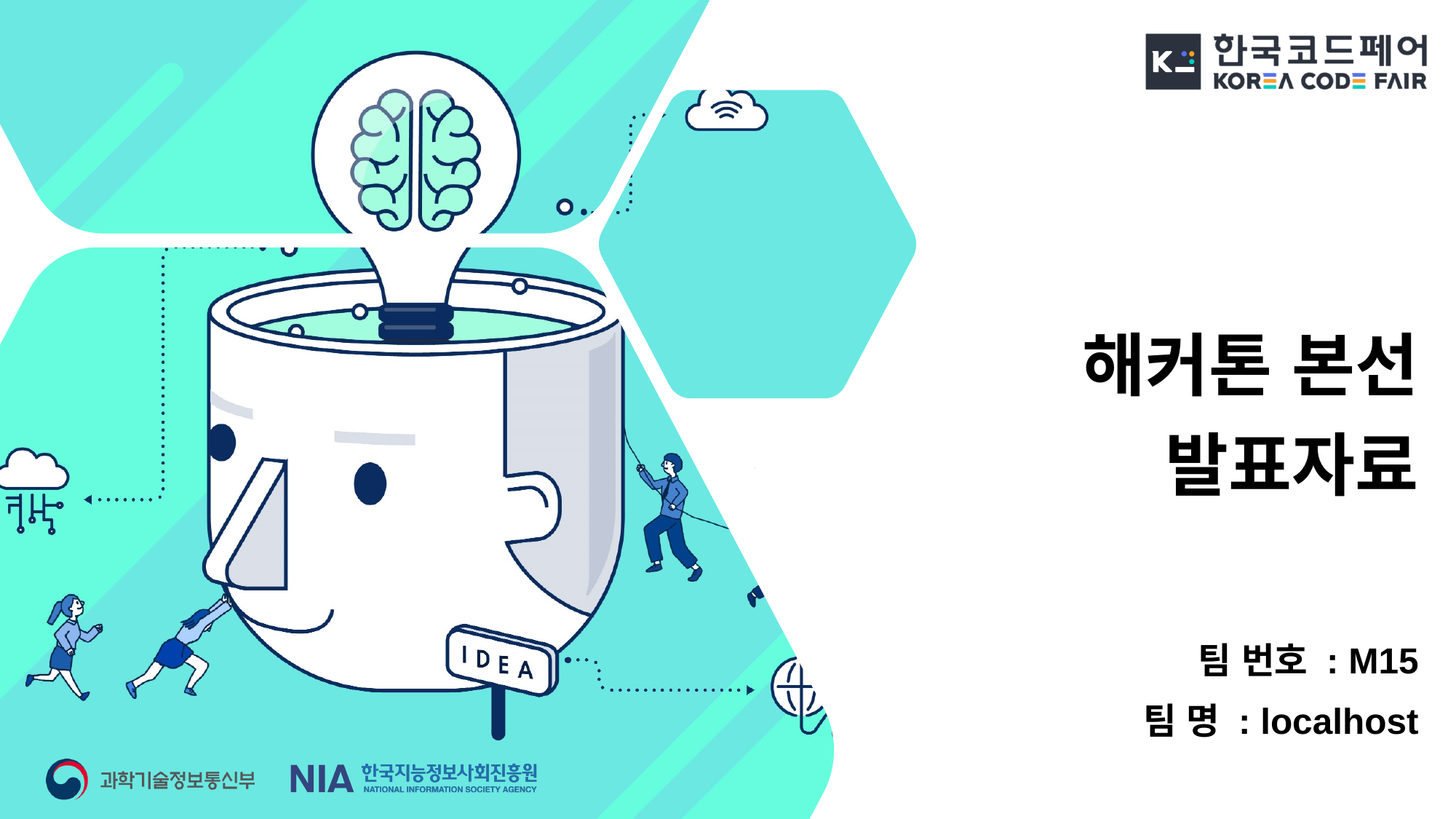

팀 번호 : M15
팀 명 : localhost